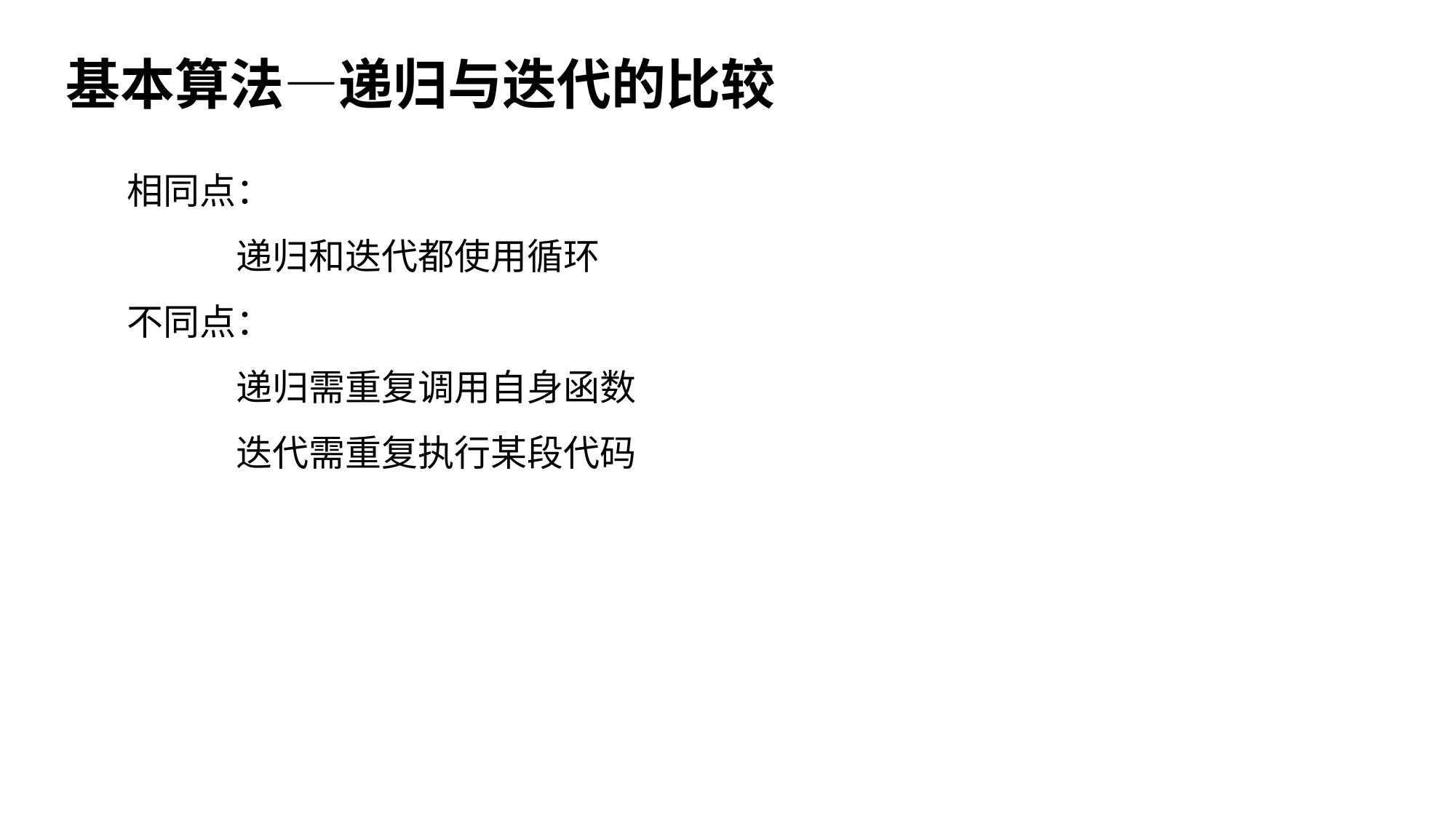

# 基本算法—递归与迭代的比较
相同点：
	递归和迭代都使用循环
不同点：
	递归需重复调用自身函数
	迭代需重复执行某段代码